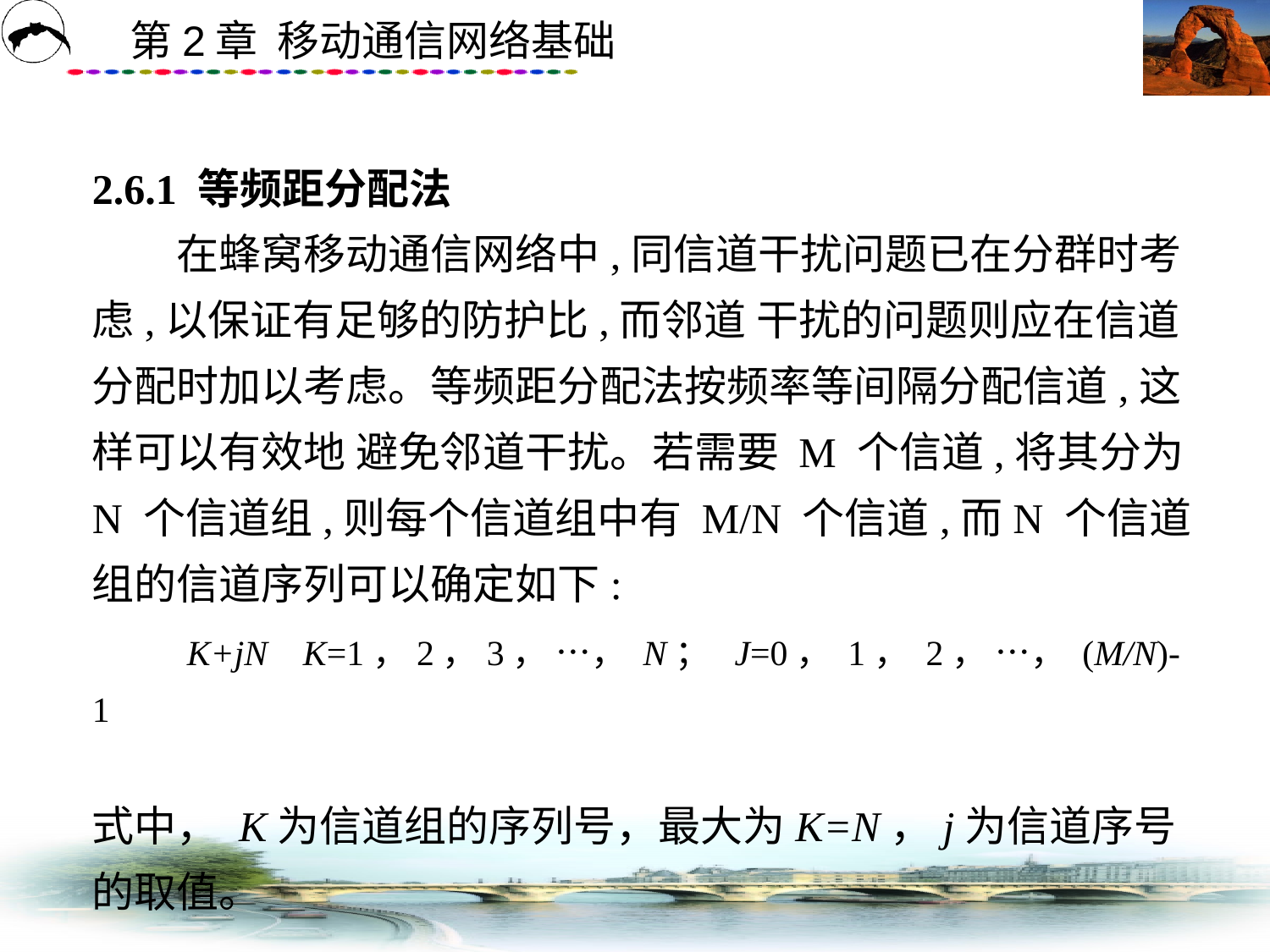

# 2.6.1 等频距分配法 　　在蜂窝移动通信网络中,同信道干扰问题已在分群时考虑,以保证有足够的防护比,而邻道 干扰的问题则应在信道分配时加以考虑。等频距分配法按频率等间隔分配信道,这样可以有效地 避免邻道干扰。若需要 M 个信道,将其分为N 个信道组,则每个信道组中有 M/N 个信道,而N 个信道组的信道序列可以确定如下: 　　K+jN    K=1，2，3， …， N；  J=0， 1， 2， …， (M/N)-1 式中， K为信道组的序列号，最大为K=N，j为信道序号的取值。